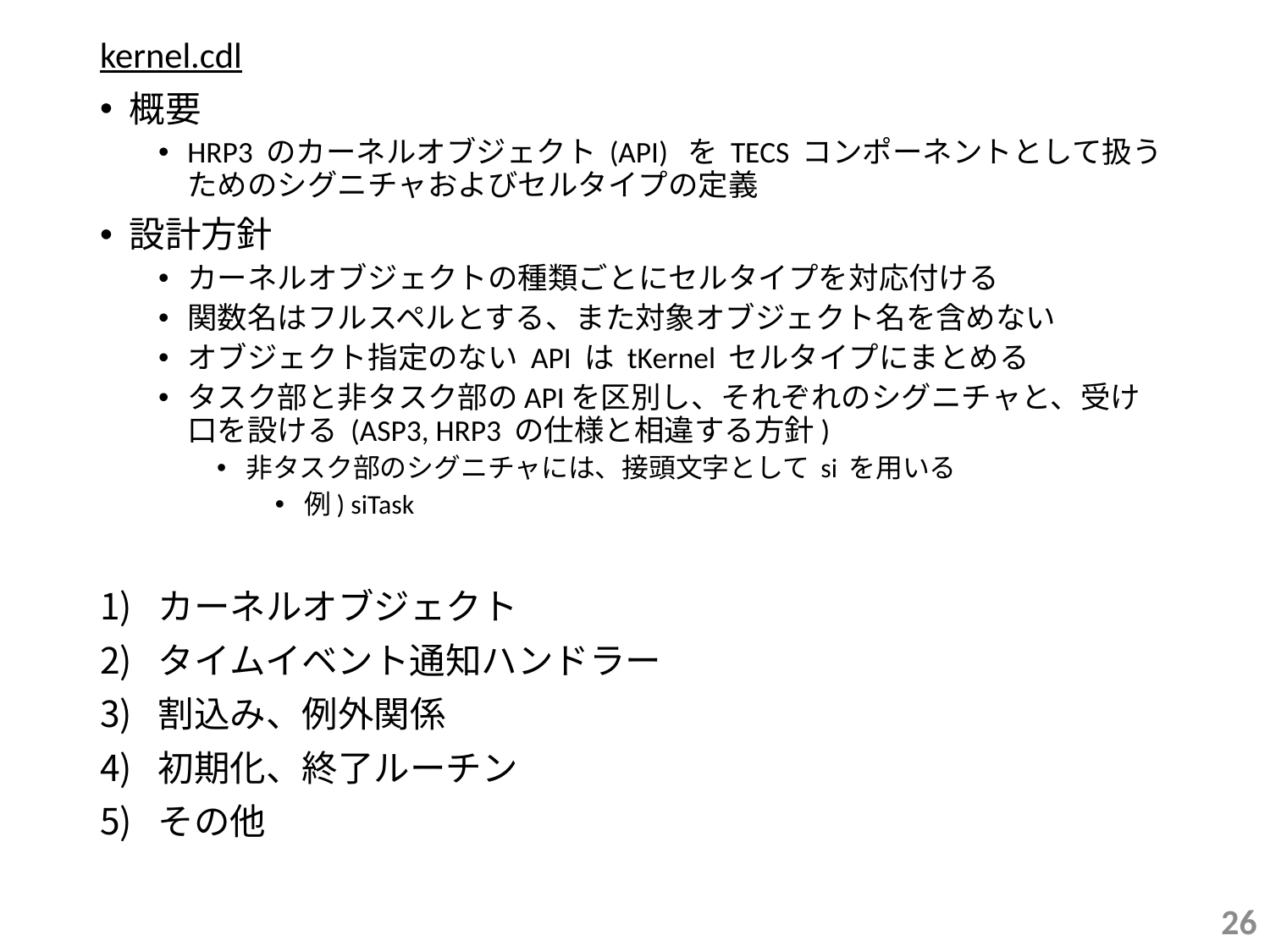

kernel.cdl
概要
HRP3 のカーネルオブジェクト (API)  を TECS コンポーネントとして扱うためのシグニチャおよびセルタイプの定義
設計方針
カーネルオブジェクトの種類ごとにセルタイプを対応付ける
関数名はフルスペルとする、また対象オブジェクト名を含めない
オブジェクト指定のない API は tKernel セルタイプにまとめる
タスク部と非タスク部のAPIを区別し、それぞれのシグニチャと、受け口を設ける (ASP3, HRP3 の仕様と相違する方針)
非タスク部のシグニチャには、接頭文字として si を用いる
例) siTask

カーネルオブジェクト
タイムイベント通知ハンドラー
割込み、例外関係
初期化、終了ルーチン
その他

26